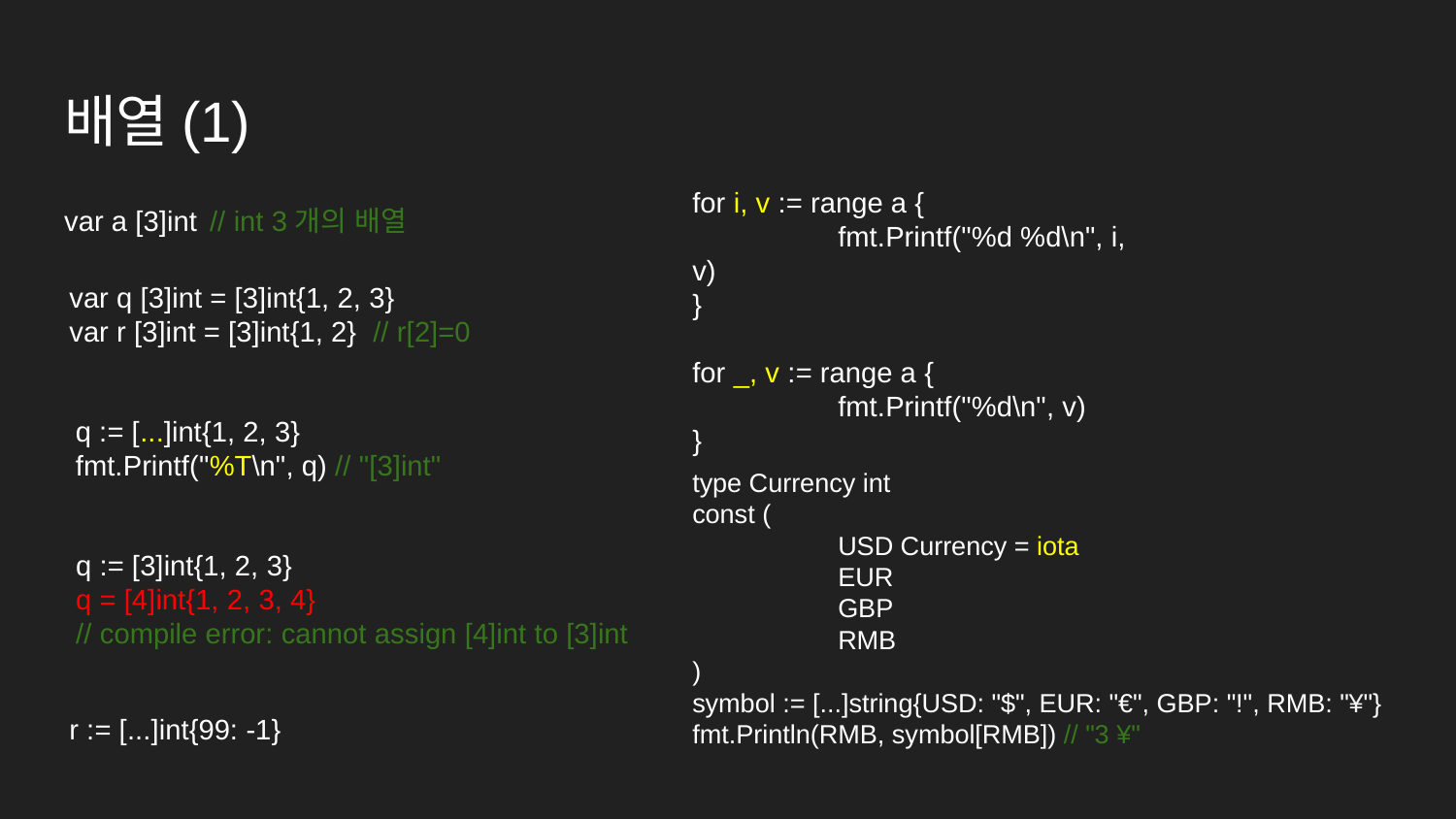

# 배열(1)
for i, v := range a {
	fmt.Printf("%d %d\n", i, v)
}
for _, v := range a {
	fmt.Printf("%d\n", v)
}
var a [3]int	// int 3개의 배열

var q [3]int = [3]int{1, 2, 3}
var r [3]int = [3]int{1, 2}  // r[2]=0
q := [...]int{1, 2, 3}
fmt.Printf("%T\n", q) // "[3]int"
type Currency int
const (
	USD Currency = iota
	EUR
	GBP
	RMB
)
symbol := [...]string{USD: "$", EUR: "€", GBP: "!", RMB: "¥"}
fmt.Println(RMB, symbol[RMB]) // "3 ¥"

q := [3]int{1, 2, 3}
q = [4]int{1, 2, 3, 4}
// compile error: cannot assign [4]int to [3]int

r := [...]int{99: -1}